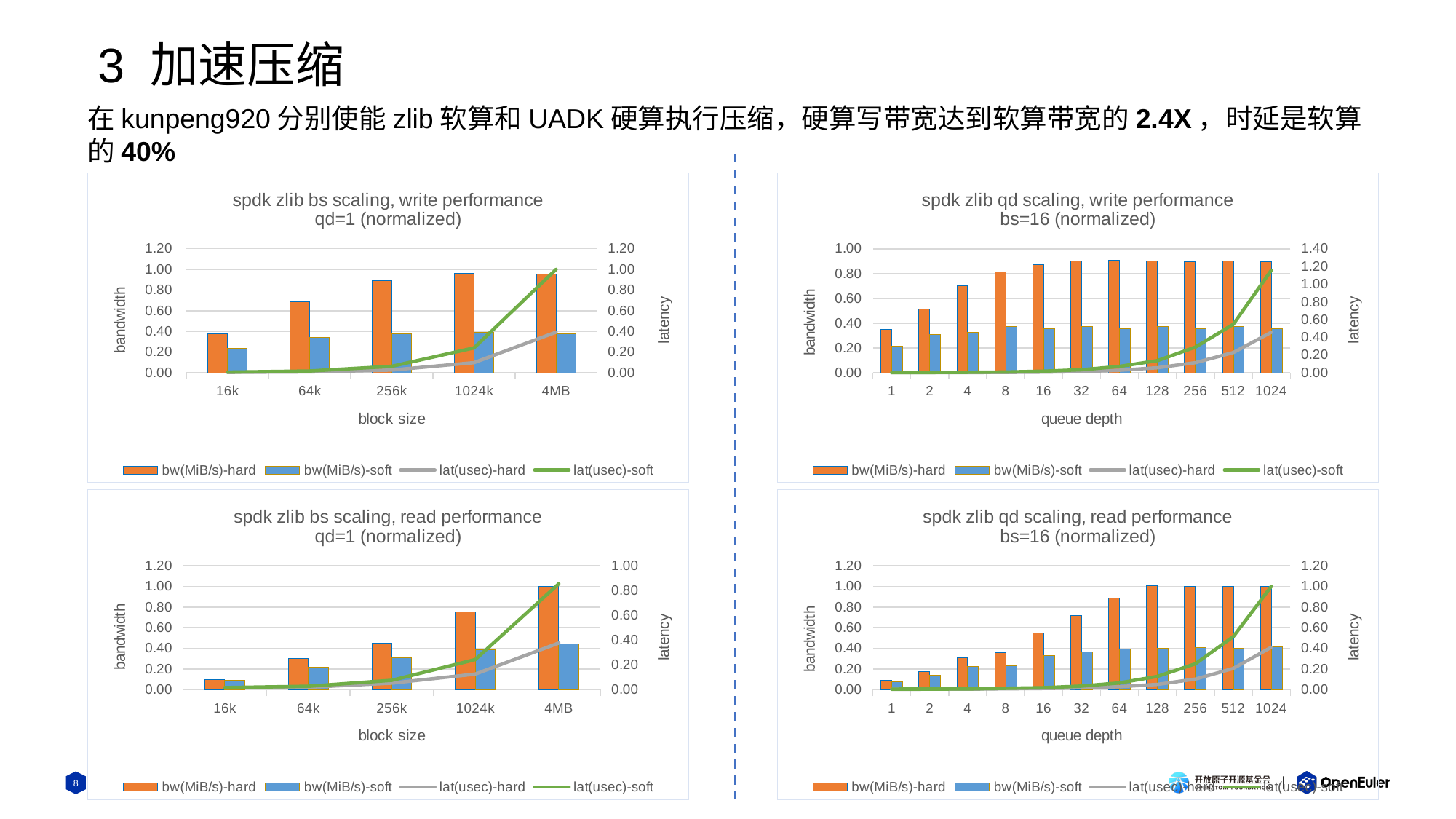

3 加速压缩
在kunpeng920分别使能zlib软算和UADK硬算执行压缩，硬算写带宽达到软算带宽的2.4X，时延是软算的40%

### Chart: spdk zlib bs scaling, write performance
qd=1 (normalized)

| Category | bw(MiB/s)-hard | bw(MiB/s)-soft | lat(usec)-hard | lat(usec)-soft |
|---|---|---|---|---|
| 16k | 0.3803395619851316 | 0.23765320474181234 | 0.003866670165350287 | 0.006188921418316359 |
| 64k | 0.6885322483423749 | 0.3421187462326703 | 0.00854490997762092 | 0.017198529053443642 |
| 256k | 0.8889893510146675 | 0.3761904761904762 | 0.02647441400173185 | 0.06256583460472998 |
| 1024k | 0.9608700020092426 | 0.3921539079766928 | 0.09798250908095828 | 0.24007842049428904 |
| 4MB | 0.9584086799276673 | 0.37673297166968056 | 0.39292528686081857 | 1.0 |

### Chart: spdk zlib qd scaling, write performance
bs=16 (normalized)

| Category | bw(MiB/s)-hard | bw(MiB/s)-soft | lat(usec)-hard | lat(usec)-soft |
|---|---|---|---|---|
| 1 | 0.3482144087770319 | 0.2167427030354821 | 0.001151123336637949 | 0.0018492774636693216 |
| 2 | 0.5144560987599869 | 0.31056836611396726 | 0.0015582892330033371 | 0.002581504209326368 |
| 4 | 0.7009037071749846 | 0.32372196876765946 | 0.0022877249814988064 | 0.00495411993438444 |
| 8 | 0.8130837686472877 | 0.37030400764498594 | 0.00394431489730092 | 0.008661611267467183 |
| 16 | 0.8723645702681717 | 0.35341979885968416 | 0.00735356130527668 | 0.018151515642340466 |
| 32 | 0.9014651358317367 | 0.3750178030772906 | 0.014232374994763812 | 0.034213029391279966 |
| 64 | 0.9084071873894486 | 0.35553319642192605 | 0.02824804166608487 | 0.07217823214436316 |
| 128 | 0.8988785209892538 | 0.374728359498114 | 0.057095940907885 | 0.13696996641587014 |
| 256 | 0.8983271998860602 | 0.35441217684543247 | 0.11426449027465546 | 0.2896691239920711 |
| 512 | 0.8987360963709288 | 0.37448945368673014 | 0.22843570660597343 | 0.5483657827258159 |
| 1024 | 0.8974542748060039 | 0.3549451205785196 | 0.4575578424117179 | 1.1576504848837903 |

### Chart: spdk zlib bs scaling, read performance
qd=1 (normalized)

| Category | bw(MiB/s)-hard | bw(MiB/s)-soft | lat(usec)-hard | lat(usec)-soft |
|---|---|---|---|---|
| 16k | 0.09949266626481816 | 0.0874573035965441 | 0.014784437355445013 | 0.016818047209737338 |
| 64k | 0.30234579063692985 | 0.2148231866586297 | 0.019460802872919063 | 0.027389069862464248 |
| 256k | 0.44852320675105484 | 0.3120604781997187 | 0.05247463141992825 | 0.07542349690928789 |
| 1024k | 0.7494976893711071 | 0.38798472975688164 | 0.12561898585657147 | 0.2426743187875562 |
| 4MB | 1.0 | 0.44102873216797267 | 0.37656456758144746 | 0.8540861500860302 |

### Chart: spdk zlib qd scaling, read performance
bs=16 (normalized)

| Category | bw(MiB/s)-hard | bw(MiB/s)-soft | lat(usec)-hard | lat(usec)-soft |
|---|---|---|---|---|
| 1 | 0.09098635939703847 | 0.07974400323441713 | 0.0044062164011338095 | 0.005027286756414245 |
| 2 | 0.1732159019383531 | 0.14219030685613734 | 0.00462906851725149 | 0.005639430549884972 |
| 4 | 0.3087030630481625 | 0.22081329051406098 | 0.005194855969951269 | 0.007262505243156807 |
| 8 | 0.3594659536247065 | 0.2338106855218484 | 0.008923021070416242 | 0.013718499867908752 |
| 16 | 0.5475032045539123 | 0.3311280489205592 | 0.011716771157686025 | 0.019373569127845894 |
| 32 | 0.714672951727243 | 0.3673866001405868 | 0.01795272072273343 | 0.03492347364793577 |
| 64 | 0.8833863979895157 | 0.3907993696562053 | 0.029047851767038554 | 0.06566191678083856 |
| 128 | 1.009514883372615 | 0.3999191395715316 | 0.05083765027856515 | 0.1283385155177893 |
| 256 | 0.9997335281334565 | 0.41022884420125055 | 0.1026705949704679 | 0.250252313830931 |
| 512 | 1.0002618775240169 | 0.39985941311868567 | 0.2052356284122485 | 0.5135562482511175 |
| 1024 | 1.0 | 0.41081232570213033 | 0.4105913400449614 | 0.9999977658985639 |